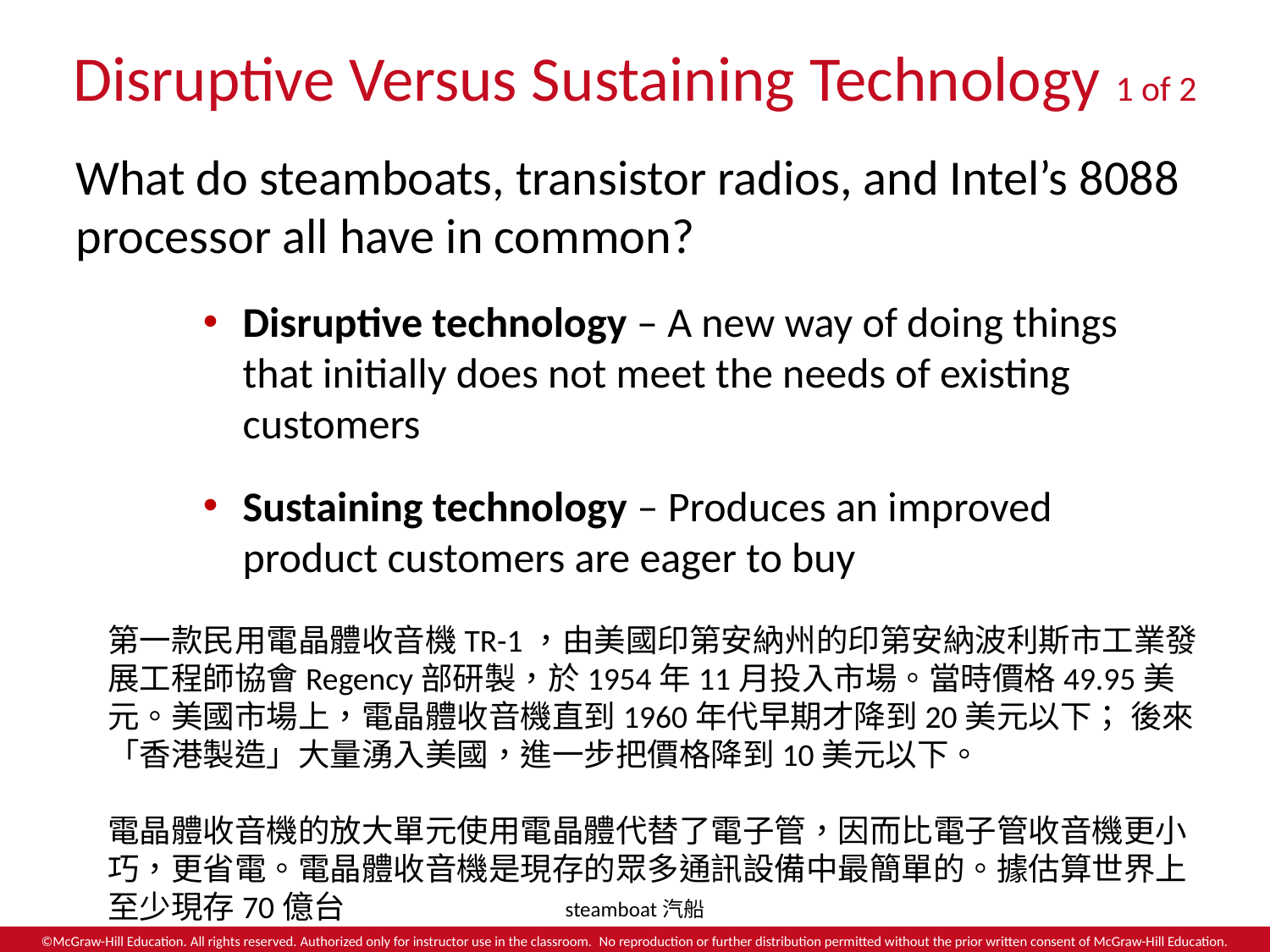

# Disruptive Versus Sustaining Technology 1 of 2
What do steamboats, transistor radios, and Intel’s 8088 processor all have in common?
Disruptive technology – A new way of doing things that initially does not meet the needs of existing customers
Sustaining technology – Produces an improved product customers are eager to buy
第一款民用電晶體收音機TR-1，由美國印第安納州的印第安納波利斯市工業發展工程師協會Regency部研製，於1954年11月投入市場。當時價格49.95美元。美國市場上，電晶體收音機直到1960年代早期才降到20美元以下； 後來「香港製造」大量湧入美國，進一步把價格降到10美元以下。

電晶體收音機的放大單元使用電晶體代替了電子管，因而比電子管收音機更小巧，更省電。電晶體收音機是現存的眾多通訊設備中最簡單的。據估算世界上至少現存70億台
steamboat汽船